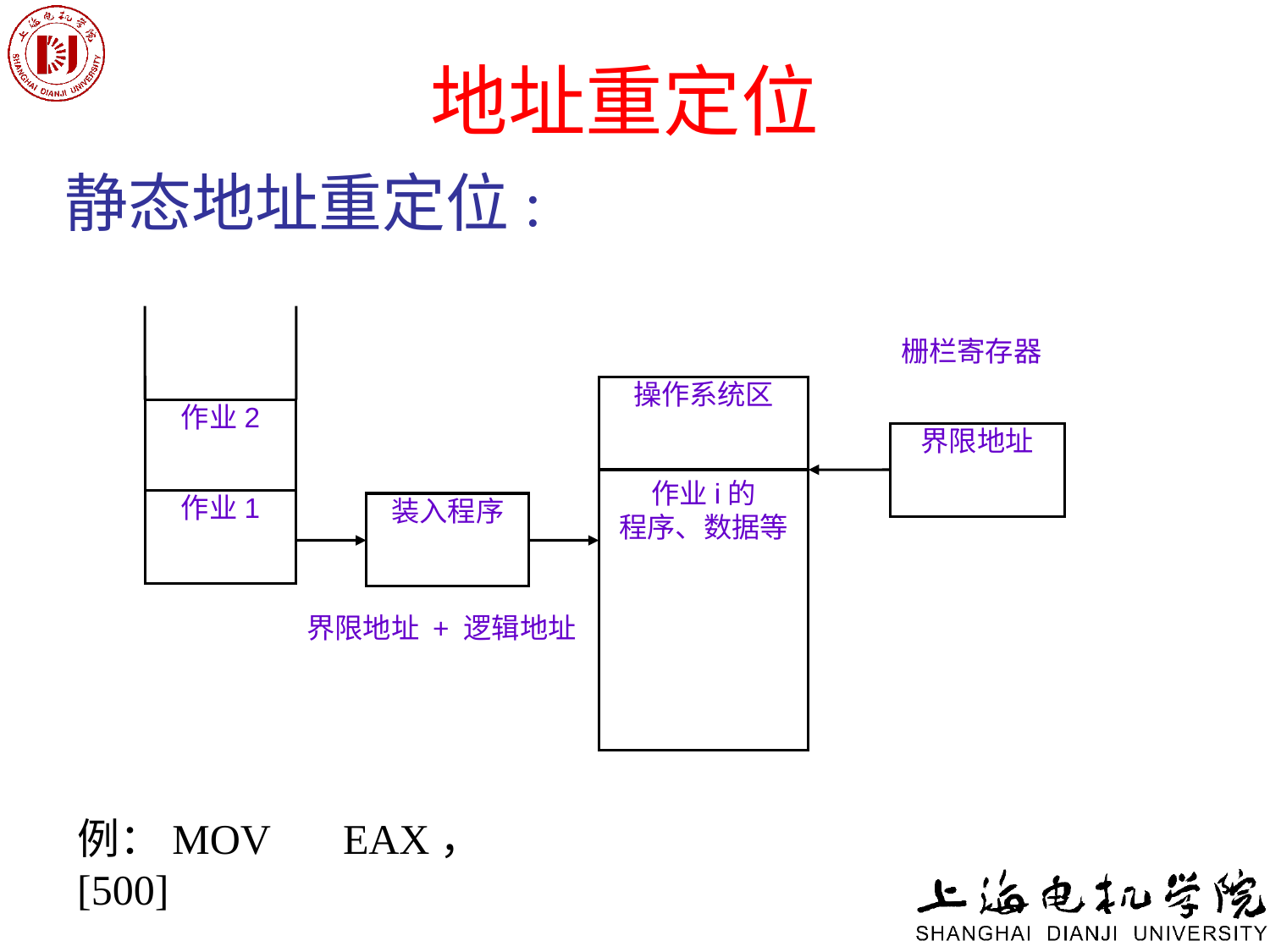

# 地址重定位
静态地址重定位:

栅栏寄存器
操作系统区
作业2
界限地址
作业i的
程序、数据等

作业1
装入程序

界限地址 + 逻辑地址
例：MOV　 EAX，[500]